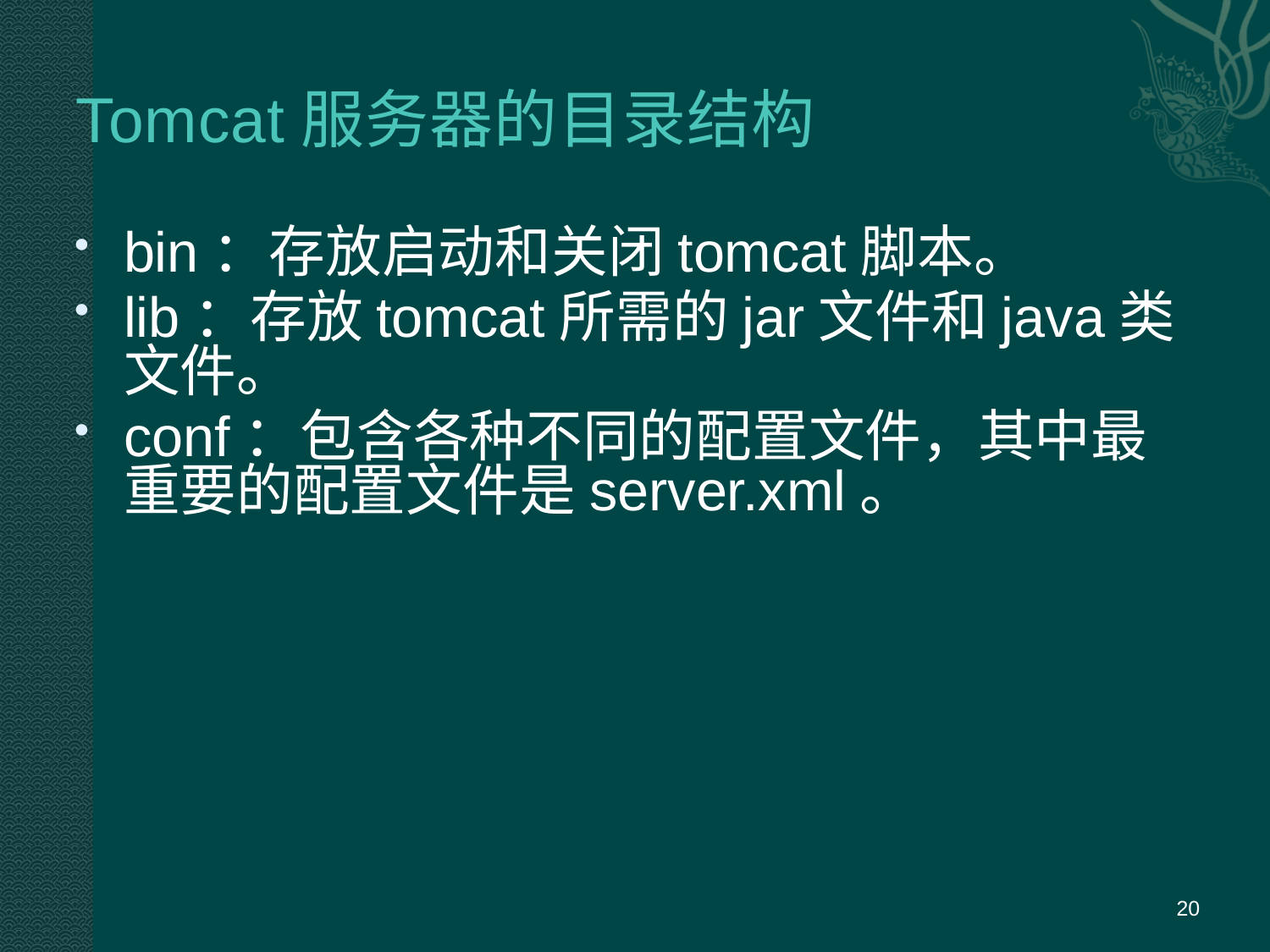

# Tomcat服务器的目录结构
bin：存放启动和关闭tomcat脚本。
lib：存放tomcat所需的jar文件和java类文件。
conf：包含各种不同的配置文件，其中最重要的配置文件是server.xml。

20